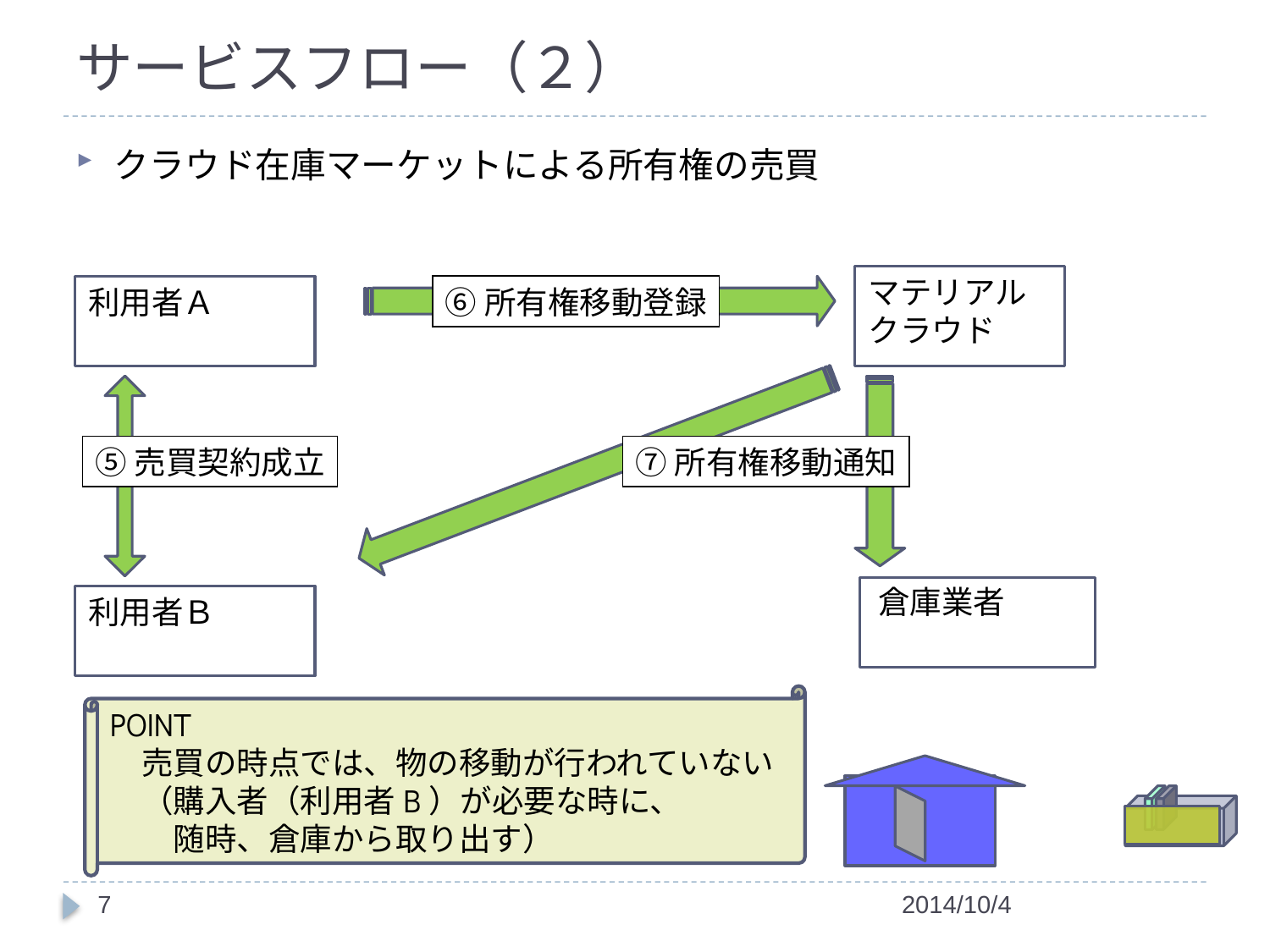

# サービスフロー（２）
クラウド在庫マーケットによる所有権の売買

マテリアル
クラウド

利用者Ａ

⑥所有権移動登録
⑤売買契約成立
⑦所有権移動通知

倉庫業者

利用者Ｂ
POINT
　売買の時点では、物の移動が行われていない
　（購入者（利用者B）が必要な時に、
　　随時、倉庫から取り出す）

7
2014/10/4